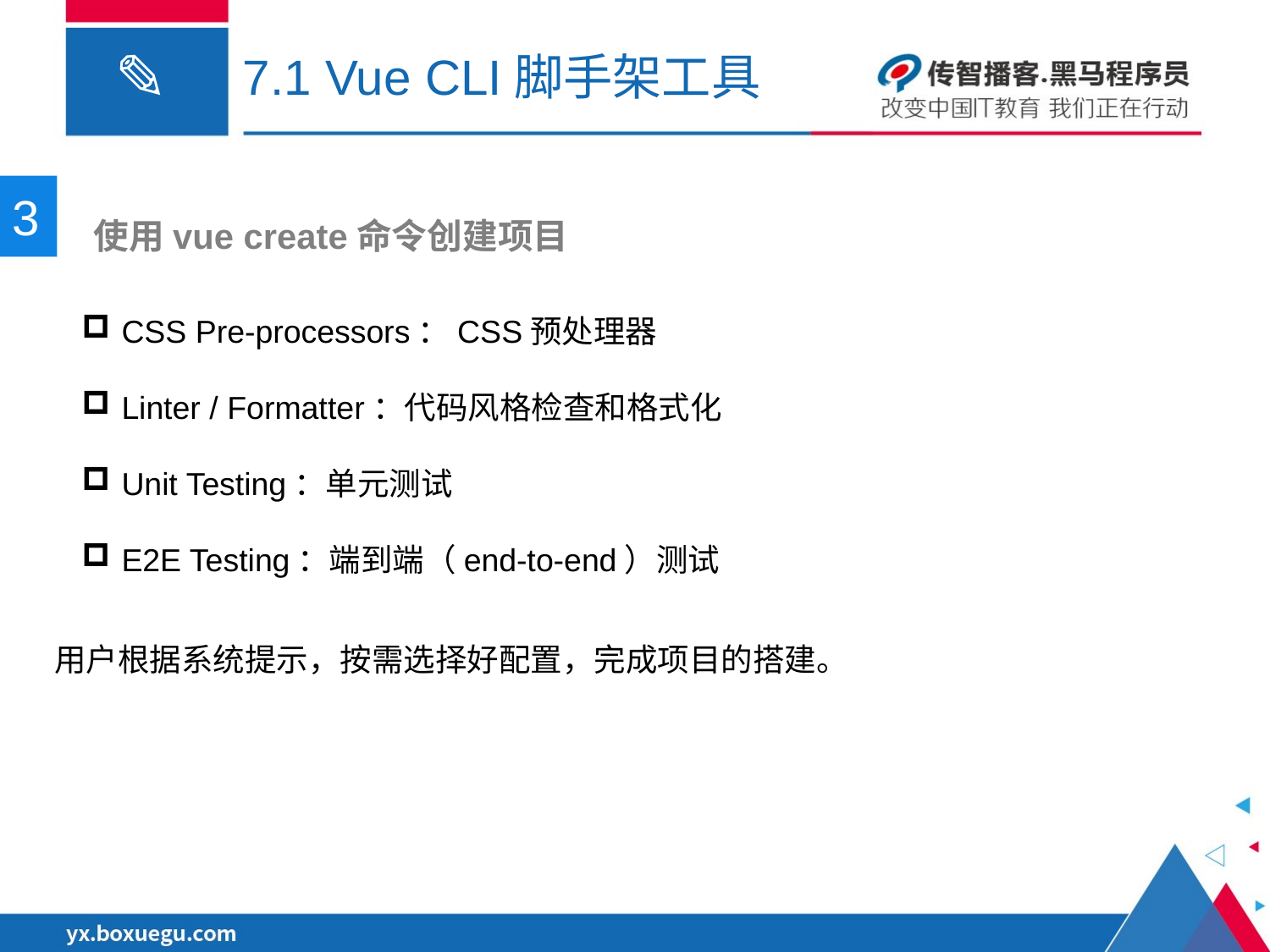

# 7.1 Vue CLI脚手架工具

3
  使用vue create命令创建项目
CSS Pre-processors：CSS预处理器
Linter / Formatter：代码风格检查和格式化
Unit Testing：单元测试
E2E Testing：端到端（end-to-end）测试
用户根据系统提示，按需选择好配置，完成项目的搭建。